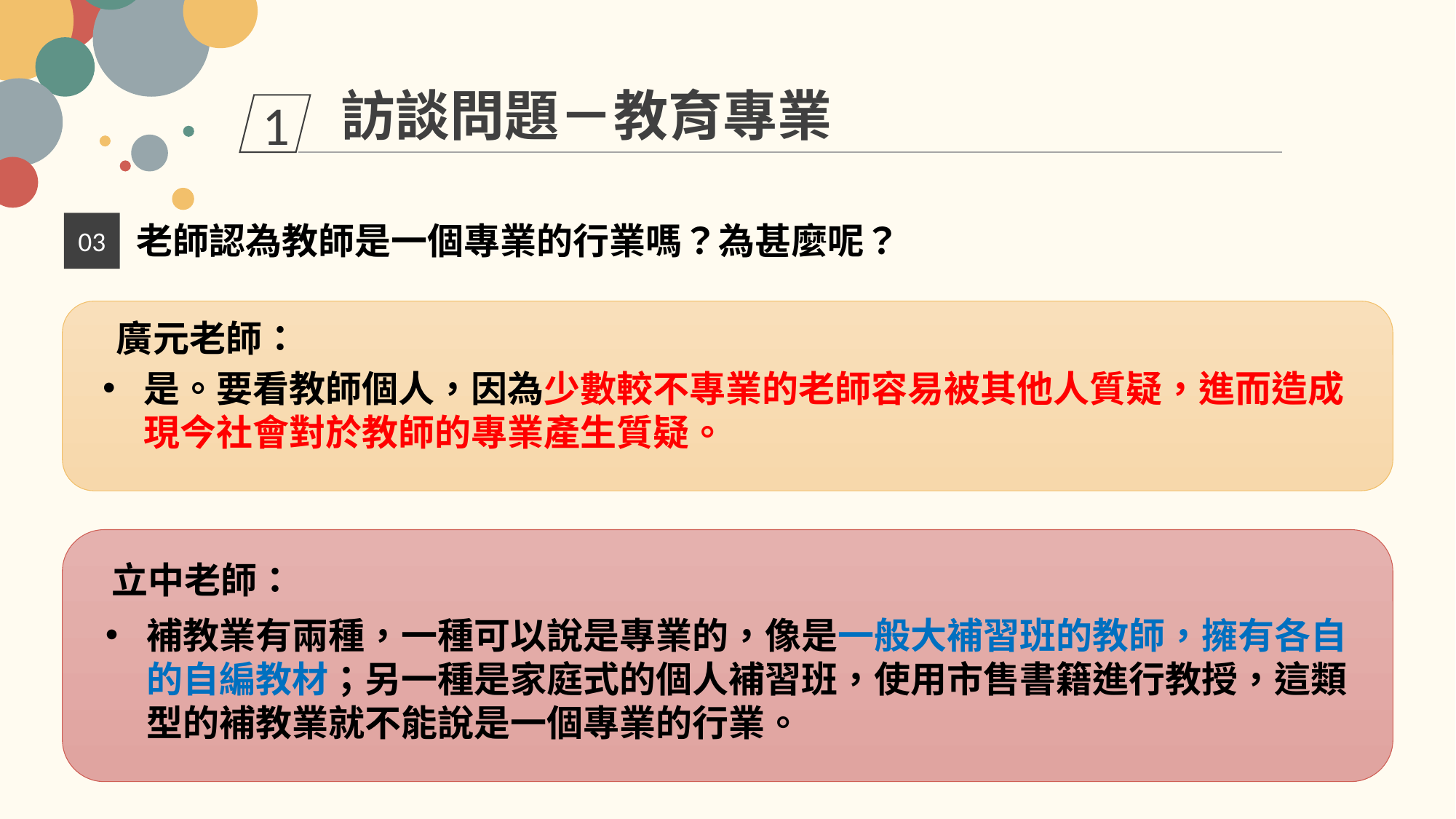

訪談問題－教育專業
1
老師認為教師是一個專業的行業嗎？為甚麼呢？
03

廣元老師：
是。要看教師個人，因為少數較不專業的老師容易被其他人質疑，進而造成現今社會對於教師的專業產生質疑。

立中老師：
補教業有兩種，一種可以說是專業的，像是一般大補習班的教師，擁有各自的自編教材；另一種是家庭式的個人補習班，使用市售書籍進行教授，這類型的補教業就不能說是一個專業的行業。